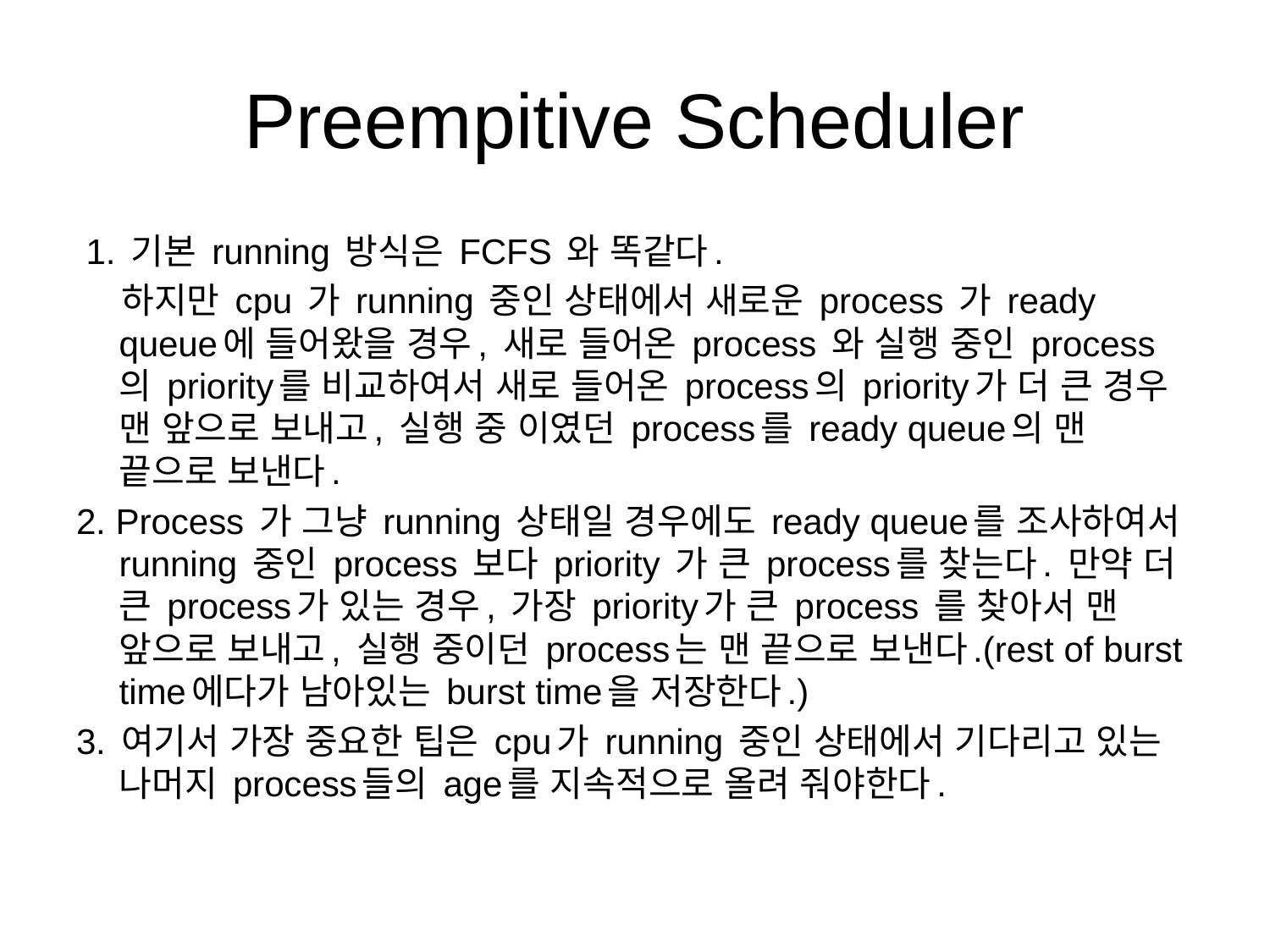

# Preempitive Scheduler
 1. 기본 running 방식은 FCFS 와 똑같다.
    하지만 cpu 가 running 중인 상태에서 새로운 process 가 ready queue에 들어왔을 경우, 새로 들어온 process 와 실행 중인 process 의 priority를 비교하여서 새로 들어온 process의 priority가 더 큰 경우 맨 앞으로 보내고, 실행 중 이였던 process를 ready queue의 맨 끝으로 보낸다.
2. Process 가 그냥 running 상태일 경우에도 ready queue를 조사하여서 running 중인 process 보다 priority 가 큰 process를 찾는다. 만약 더 큰 process가 있는 경우, 가장 priority가 큰 process 를 찾아서 맨 앞으로 보내고, 실행 중이던 process는 맨 끝으로 보낸다.(rest of burst time에다가 남아있는 burst time을 저장한다.)
3. 여기서 가장 중요한 팁은 cpu가 running 중인 상태에서 기다리고 있는 나머지 process들의 age를 지속적으로 올려 줘야한다.